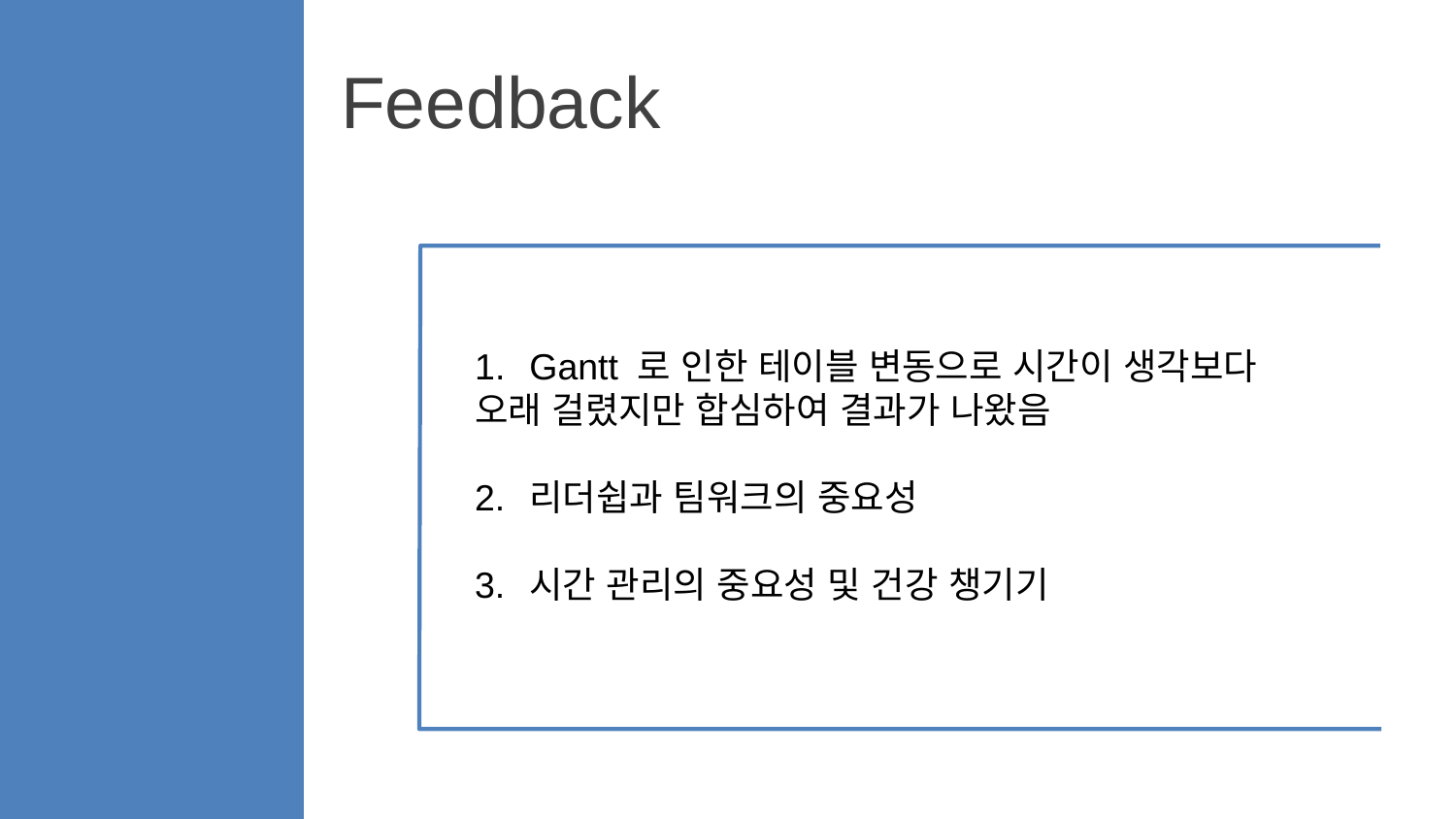

Feedback

Gantt 로 인한 테이블 변동으로 시간이 생각보다
오래 걸렸지만 합심하여 결과가 나왔음

리더쉽과 팀워크의 중요성

시간 관리의 중요성 및 건강 챙기기